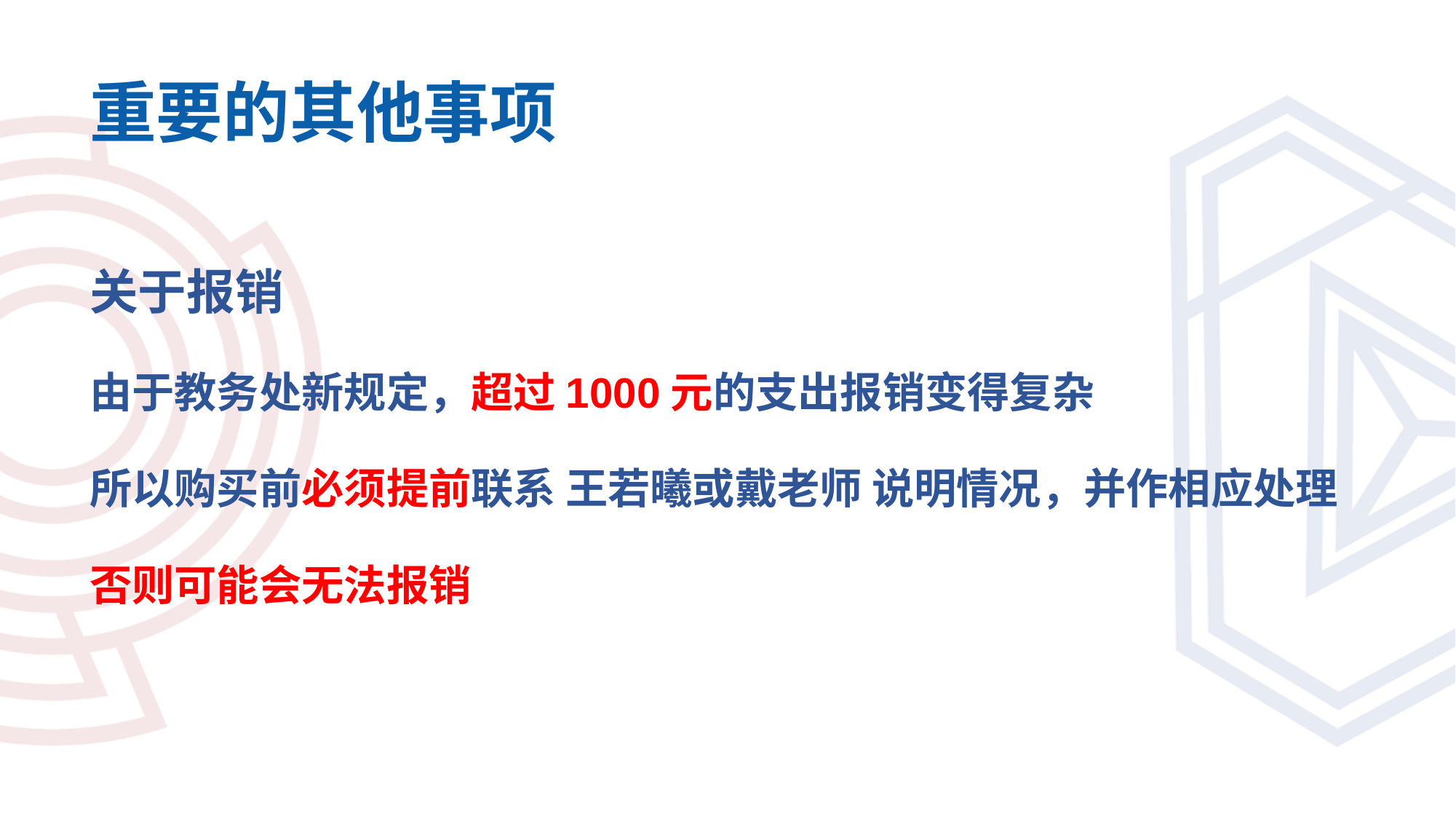

# 重要的其他事项
关于报销
由于教务处新规定，超过1000元的支出报销变得复杂
所以购买前必须提前联系 王若曦或戴老师 说明情况，并作相应处理
否则可能会无法报销